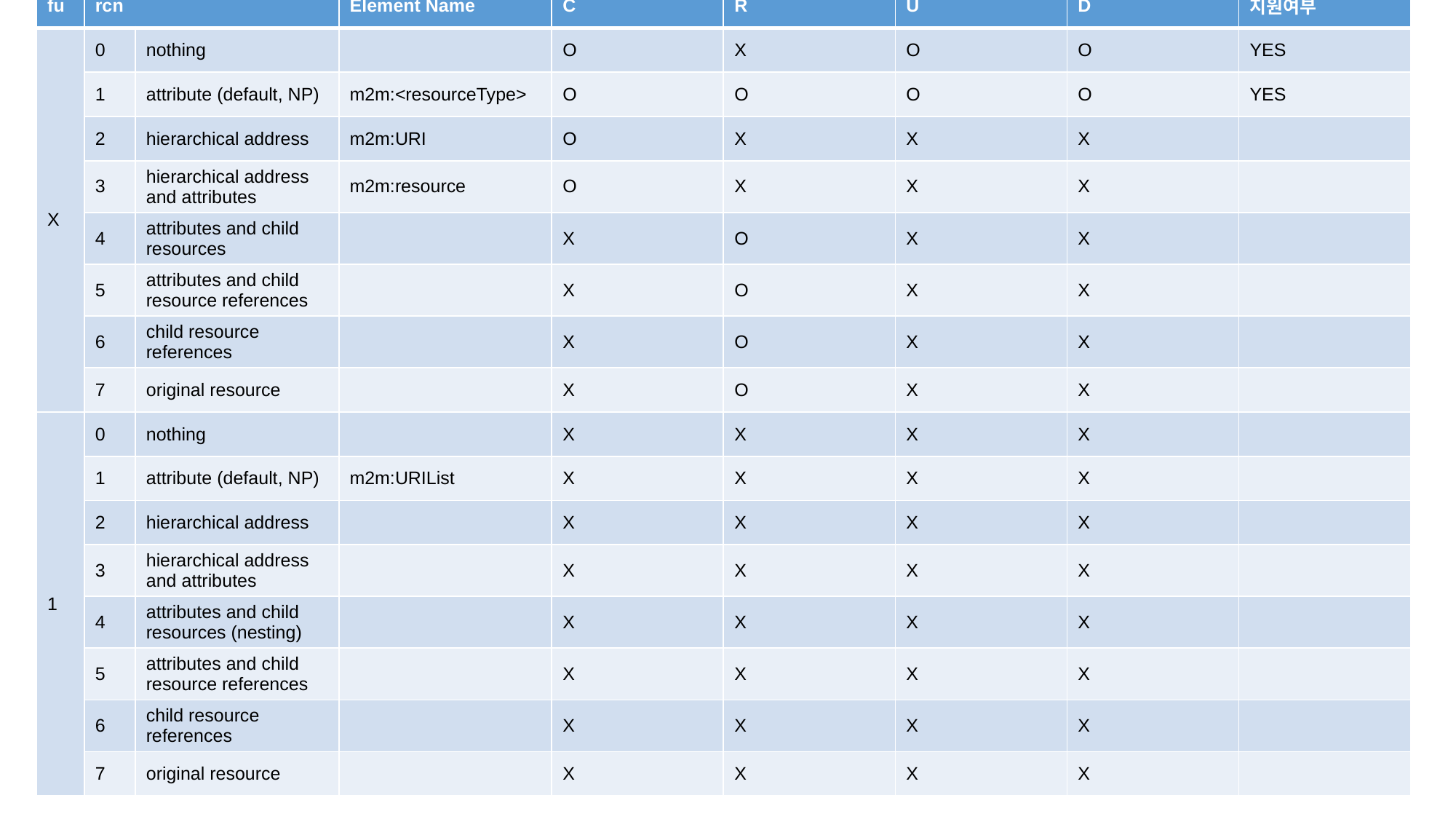

| fu | rcn |  | Element Name | C | R | U | D | 지원여부 |
| --- | --- | --- | --- | --- | --- | --- | --- | --- |
| X | 0 | nothing |  | O | X | O | O | YES |
|  | 1 | attribute (default, NP) | m2m:<resourceType> | O | O | O | O | YES |
|  | 2 | hierarchical address | m2m:URI | O | X | X | X |  |
|  | 3 | hierarchical address and attributes | m2m:resource | O | X | X | X |  |
|  | 4 | attributes and child resources |  | X | O | X | X |  |
|  | 5 | attributes and child resource references |  | X | O | X | X |  |
|  | 6 | child resource references |  | X | O | X | X |  |
|  | 7 | original resource |  | X | O | X | X |  |
| 1 | 0 | nothing |  | X | X | X | X |  |
|  | 1 | attribute (default, NP) | m2m:URIList | X | X | X | X |  |
|  | 2 | hierarchical address |  | X | X | X | X |  |
|  | 3 | hierarchical address and attributes |  | X | X | X | X |  |
|  | 4 | attributes and child resources (nesting) |  | X | X | X | X |  |
|  | 5 | attributes and child resource references |  | X | X | X | X |  |
|  | 6 | child resource references |  | X | X | X | X |  |
|  | 7 | original resource |  | X | X | X | X |  |